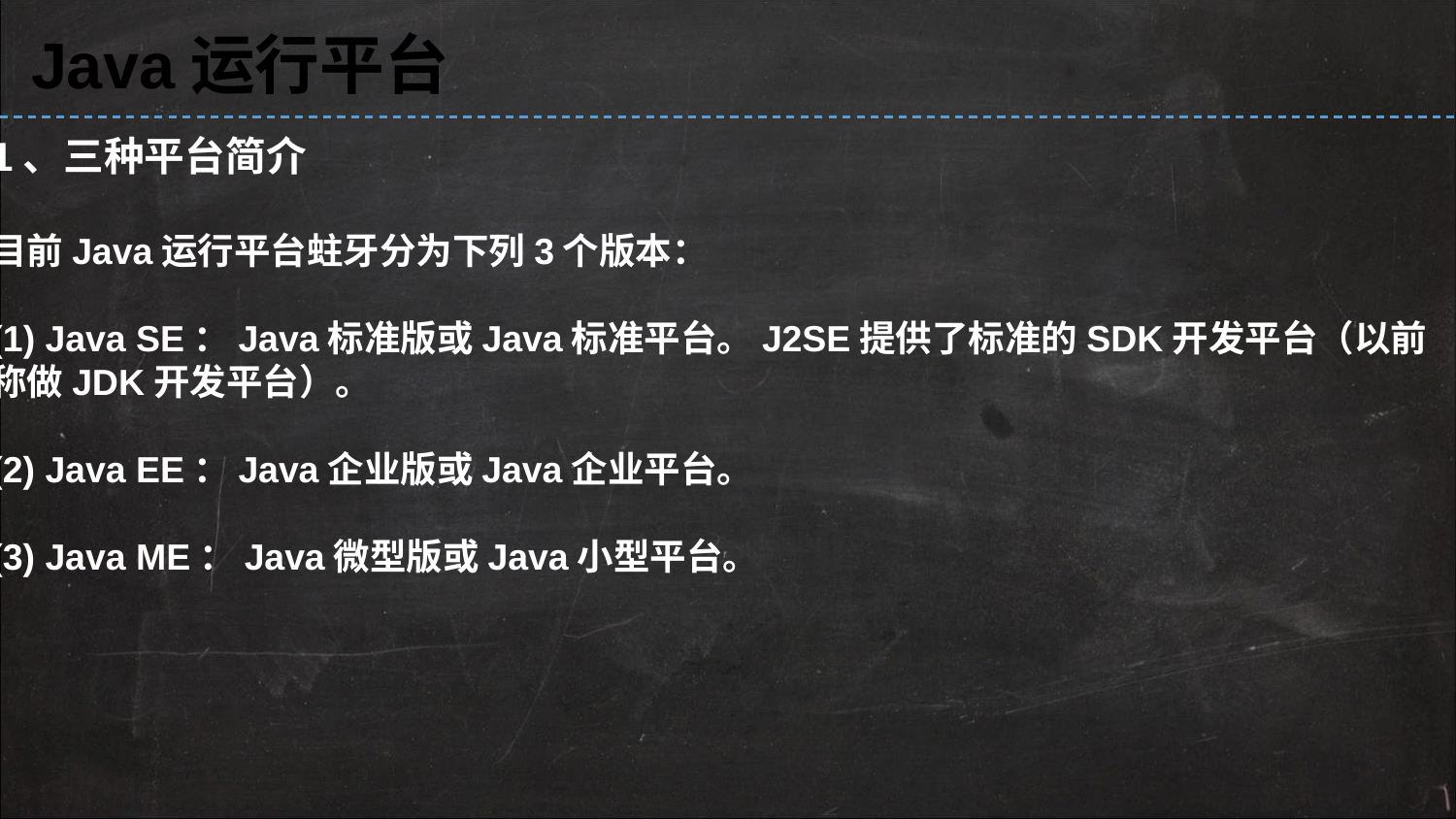

Java运行平台
1、三种平台简介

目前Java运行平台蛀牙分为下列3个版本：

Java SE：Java标准版或Java标准平台。J2SE提供了标准的SDK开发平台（以前
称做JDK开发平台）。

(2) Java EE：Java企业版或Java企业平台。

(3) Java ME：Java微型版或Java小型平台。